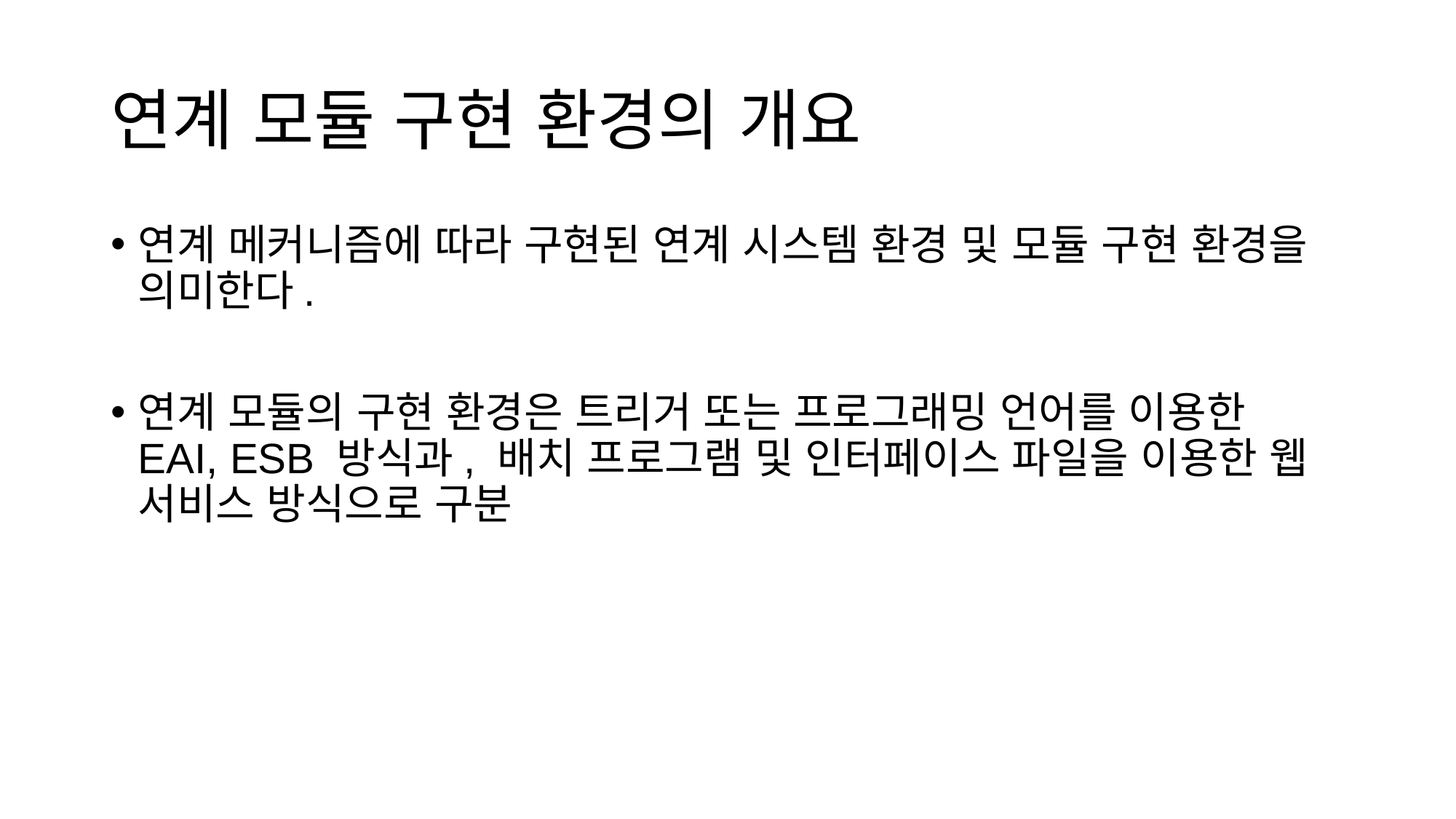

# 연계 모듈 구현 환경의 개요
연계 메커니즘에 따라 구현된 연계 시스템 환경 및 모듈 구현 환경을 의미한다.

연계 모듈의 구현 환경은 트리거 또는 프로그래밍 언어를 이용한 EAI, ESB 방식과, 배치 프로그램 및 인터페이스 파일을 이용한 웹 서비스 방식으로 구분